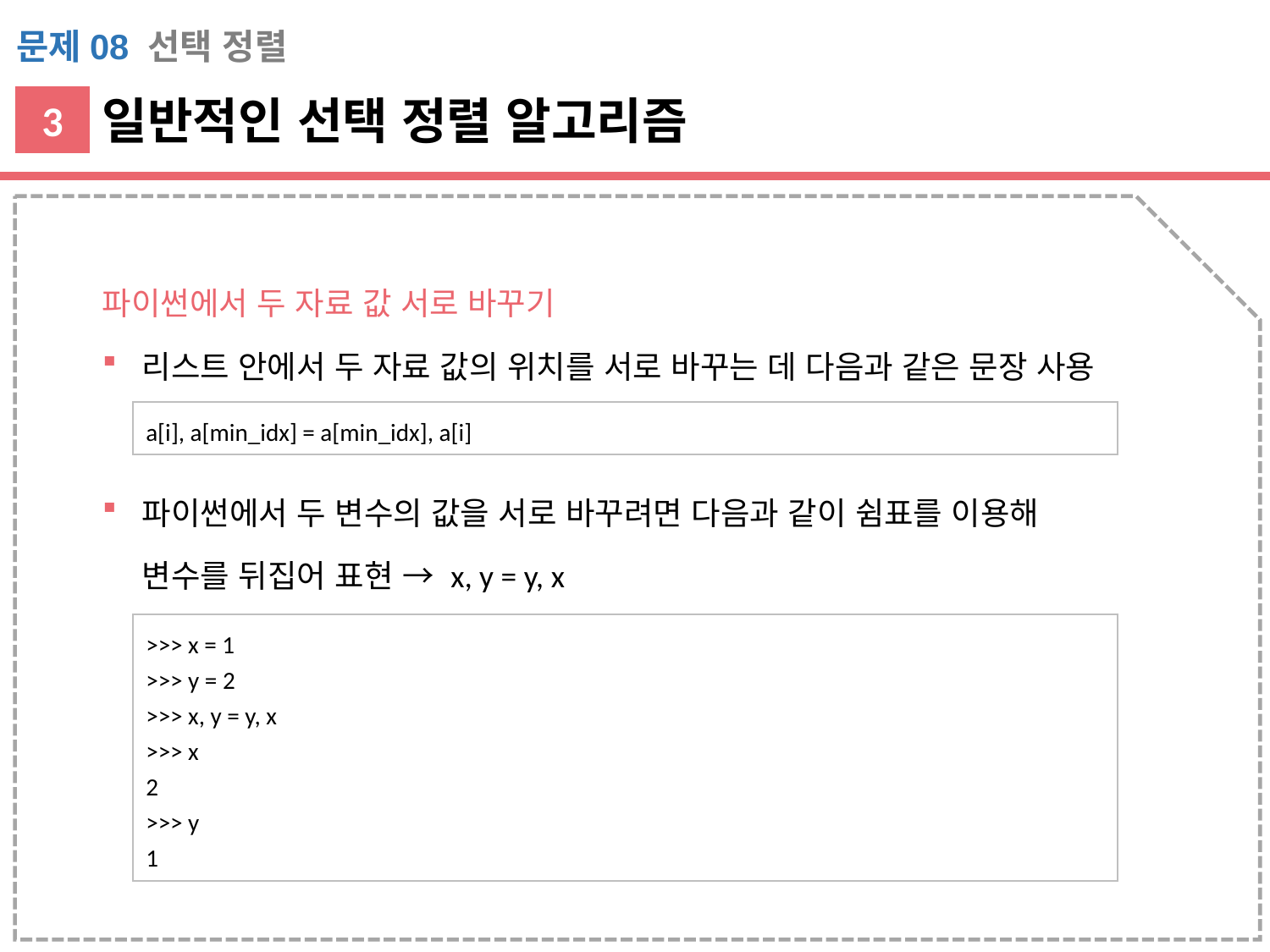

문제08 선택 정렬
일반적인 선택 정렬 알고리즘
3

파이썬에서 두 자료 값 서로 바꾸기
리스트 안에서 두 자료 값의 위치를 서로 바꾸는 데 다음과 같은 문장 사용

파이썬에서 두 변수의 값을 서로 바꾸려면 다음과 같이 쉼표를 이용해
변수를 뒤집어 표현 → x, y = y, x
a[i], a[min_idx] = a[min_idx], a[i]
>>> x = 1
>>> y = 2
>>> x, y = y, x
>>> x
2
>>> y
1